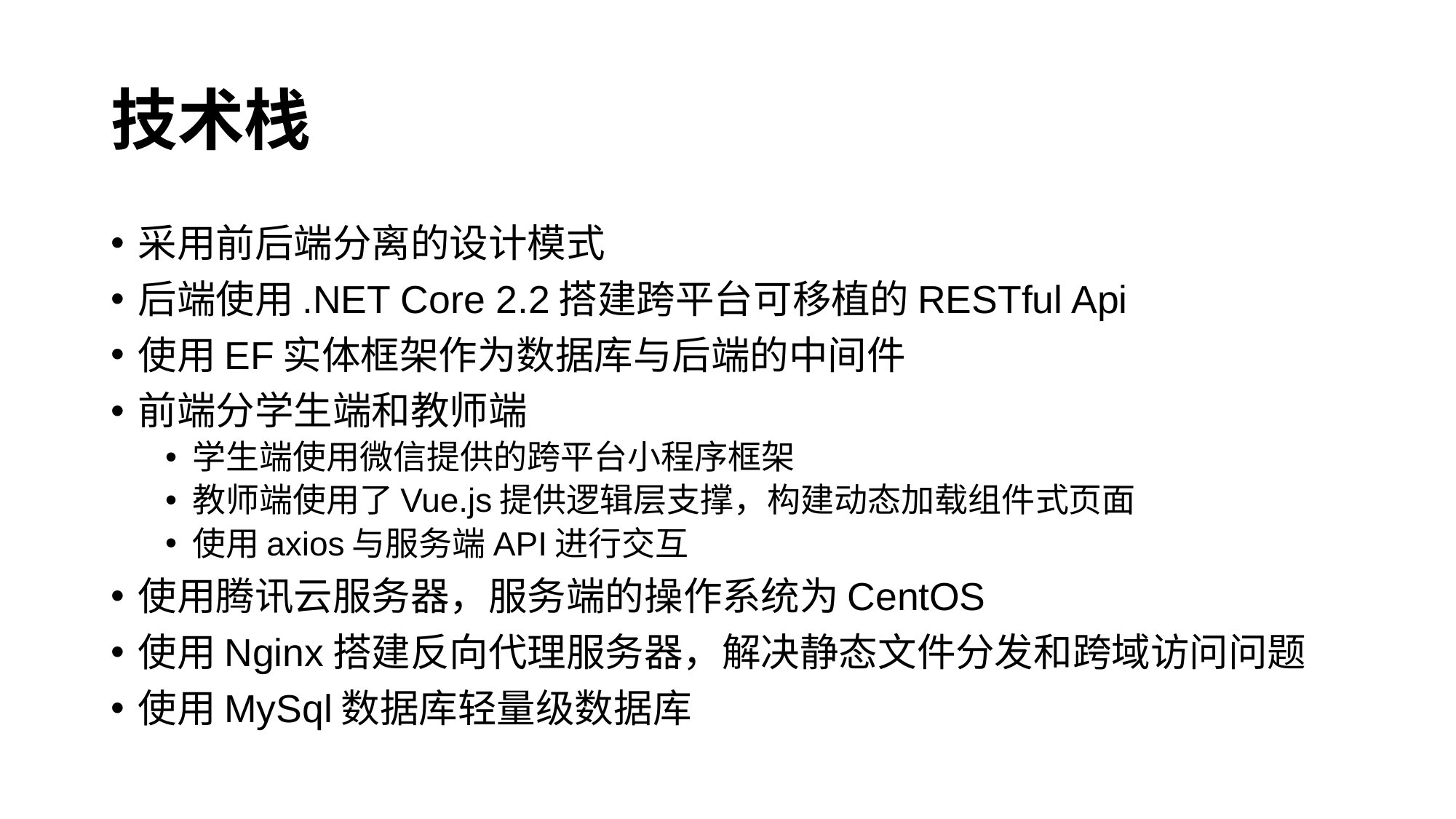

# 技术栈
采用前后端分离的设计模式
后端使用.NET Core 2.2搭建跨平台可移植的RESTful Api
使用EF实体框架作为数据库与后端的中间件
前端分学生端和教师端
学生端使用微信提供的跨平台小程序框架
教师端使用了Vue.js提供逻辑层支撑，构建动态加载组件式页面
使用axios与服务端API进行交互
使用腾讯云服务器，服务端的操作系统为CentOS
使用Nginx搭建反向代理服务器，解决静态文件分发和跨域访问问题
使用MySql数据库轻量级数据库